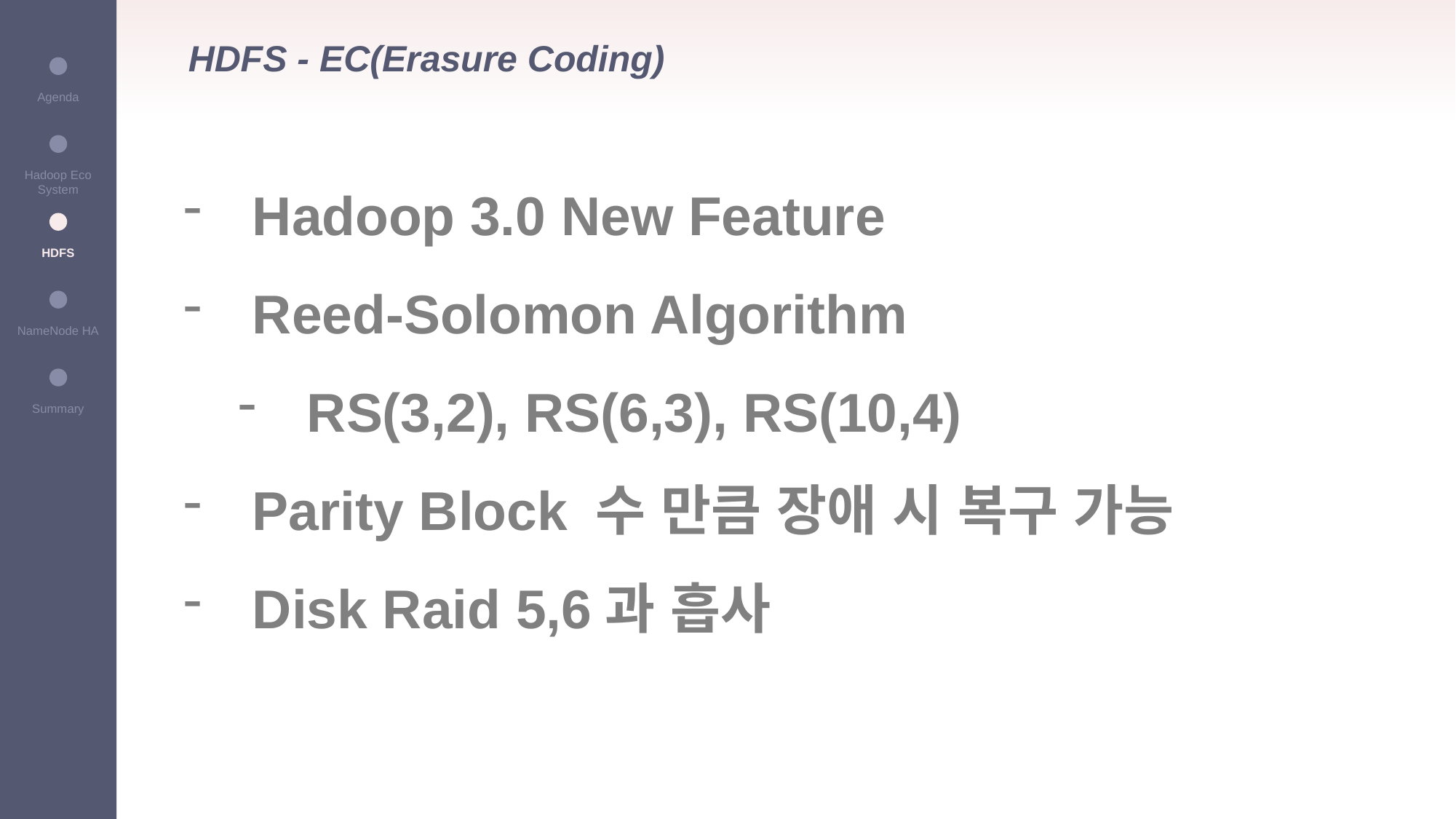

HDFS - EC(Erasure Coding)

Agenda

Hadoop 3.0 New Feature
Reed-Solomon Algorithm
RS(3,2), RS(6,3), RS(10,4)
Parity Block 수 만큼 장애 시 복구 가능
Disk Raid 5,6과 흡사
Hadoop Eco
System

HDFS

NameNode HA

Summary